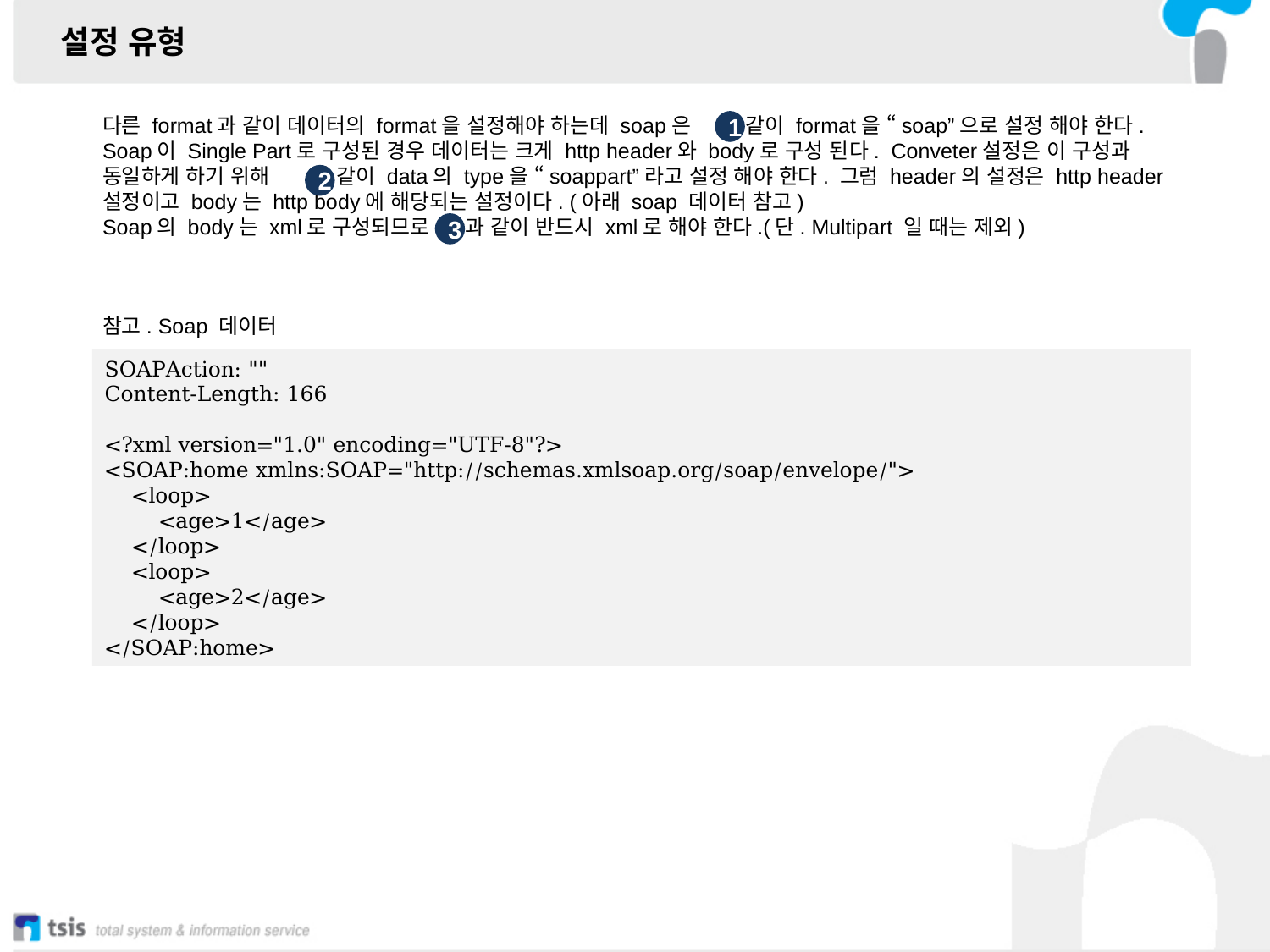

설정 유형
다른 format과 같이 데이터의 format을 설정해야 하는데 soap은     과 같이 format을 “soap”으로 설정 해야 한다.
Soap이 Single Part로 구성된 경우 데이터는 크게 http header와 body로 구성 된다.  Conveter설정은 이 구성과 동일하게 하기 위해       와 같이 data의 type을 “soappart”라고 설정 해야 한다. 그럼 header의 설정은 http header 설정이고 body는 http body에 해당되는 설정이다. (아래 soap 데이터 참고)
Soap의 body는 xml로 구성되므로      과 같이 반드시 xml로 해야 한다.(단. Multipart 일 때는 제외)
1
2
3
참고. Soap 데이터
SOAPAction: ""
Content-Length: 166

<?xml version="1.0" encoding="UTF-8"?>
<SOAP:home xmlns:SOAP="http://schemas.xmlsoap.org/soap/envelope/">
    <loop>
        <age>1</age>
    </loop>
    <loop>
        <age>2</age>
    </loop>
</SOAP:home>